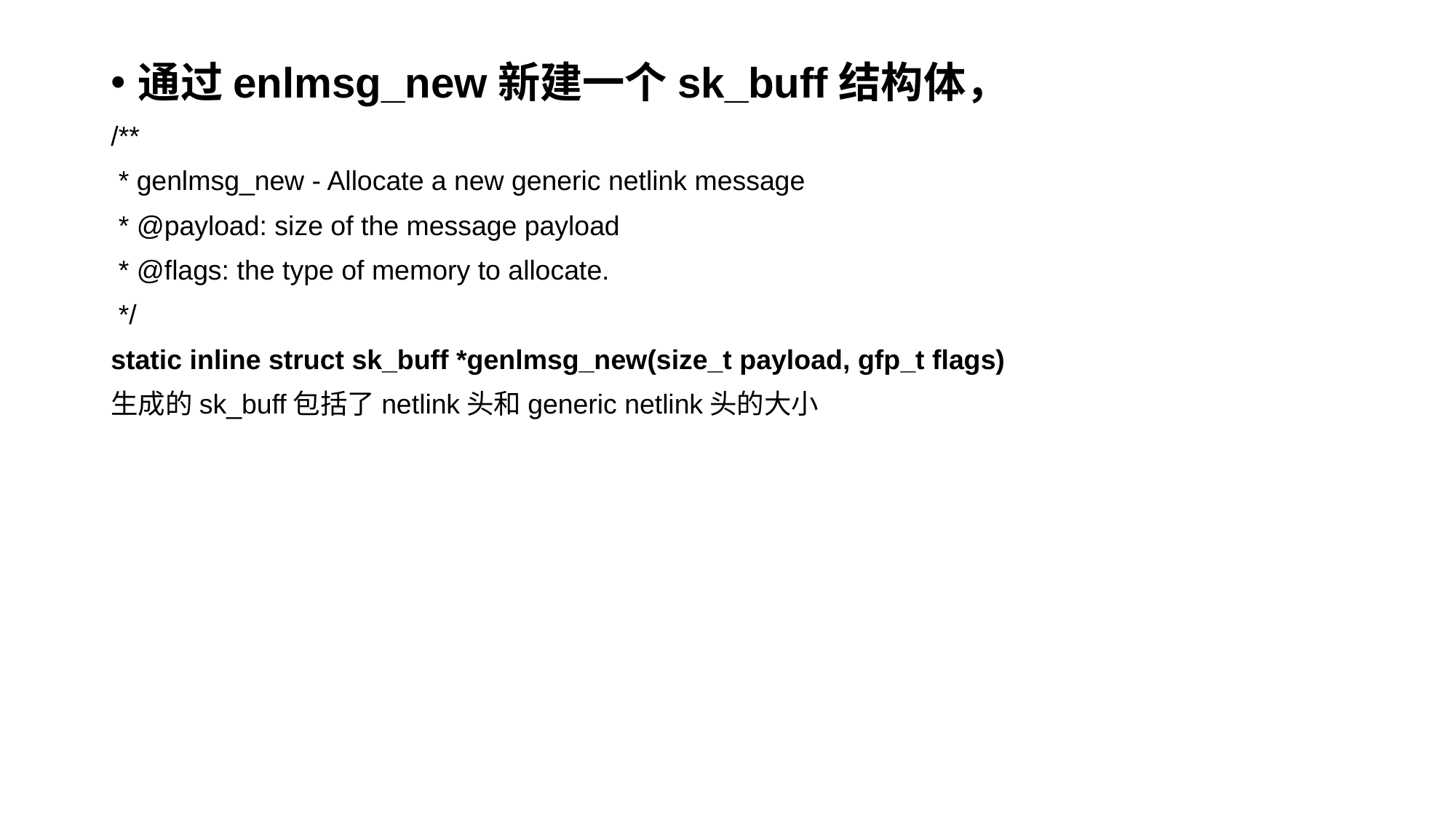

通过enlmsg_new新建一个sk_buff结构体，
/**
 * genlmsg_new - Allocate a new generic netlink message
 * @payload: size of the message payload
 * @flags: the type of memory to allocate.
 */
static inline struct sk_buff *genlmsg_new(size_t payload, gfp_t flags)
生成的sk_buff包括了netlink头和generic netlink头的大小